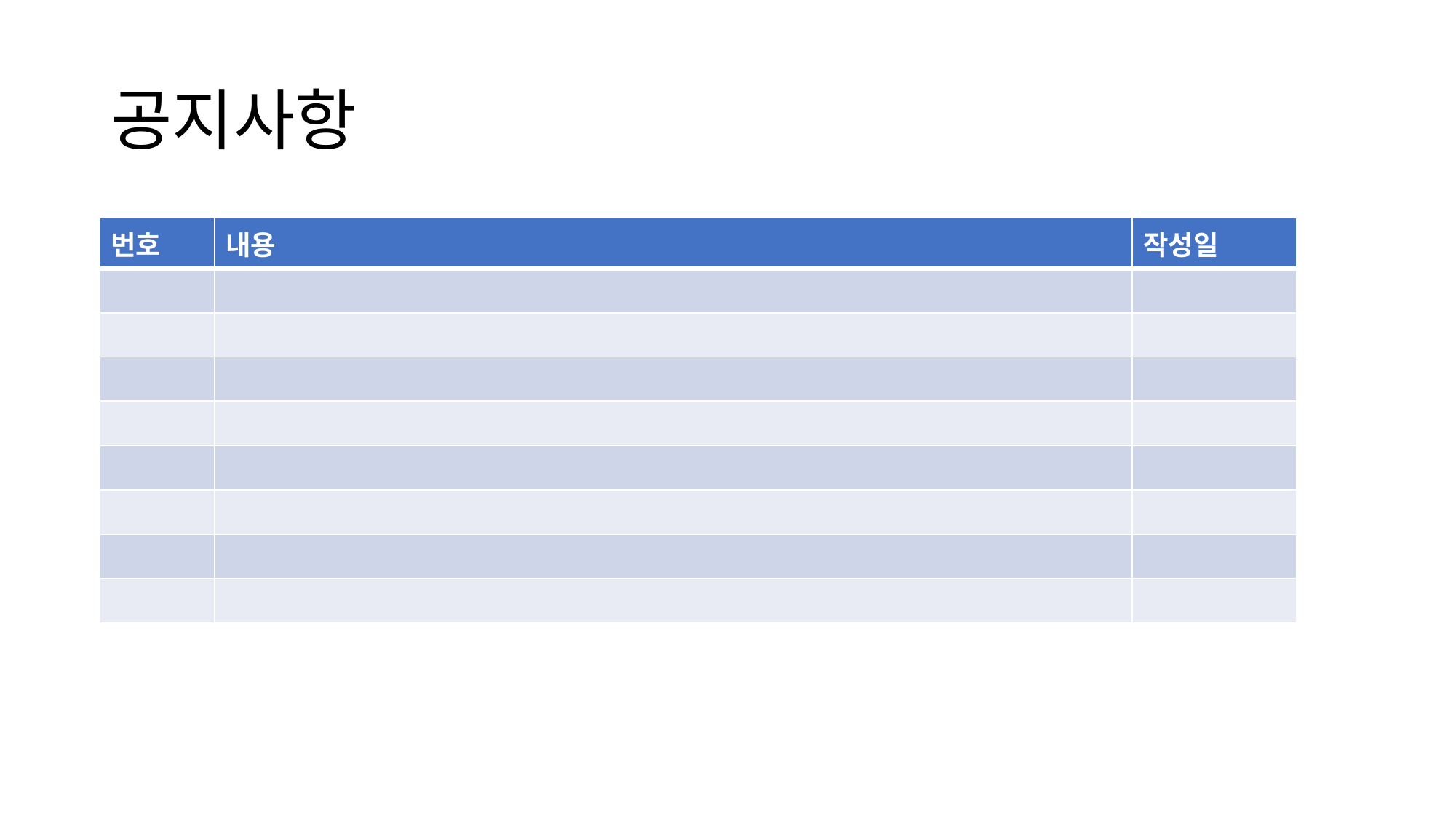

# 공지사항
| 번호 | 내용 | 작성일 |
| --- | --- | --- |
|  |  |  |
|  |  |  |
|  |  |  |
|  |  |  |
|  |  |  |
|  |  |  |
|  |  |  |
|  |  |  |